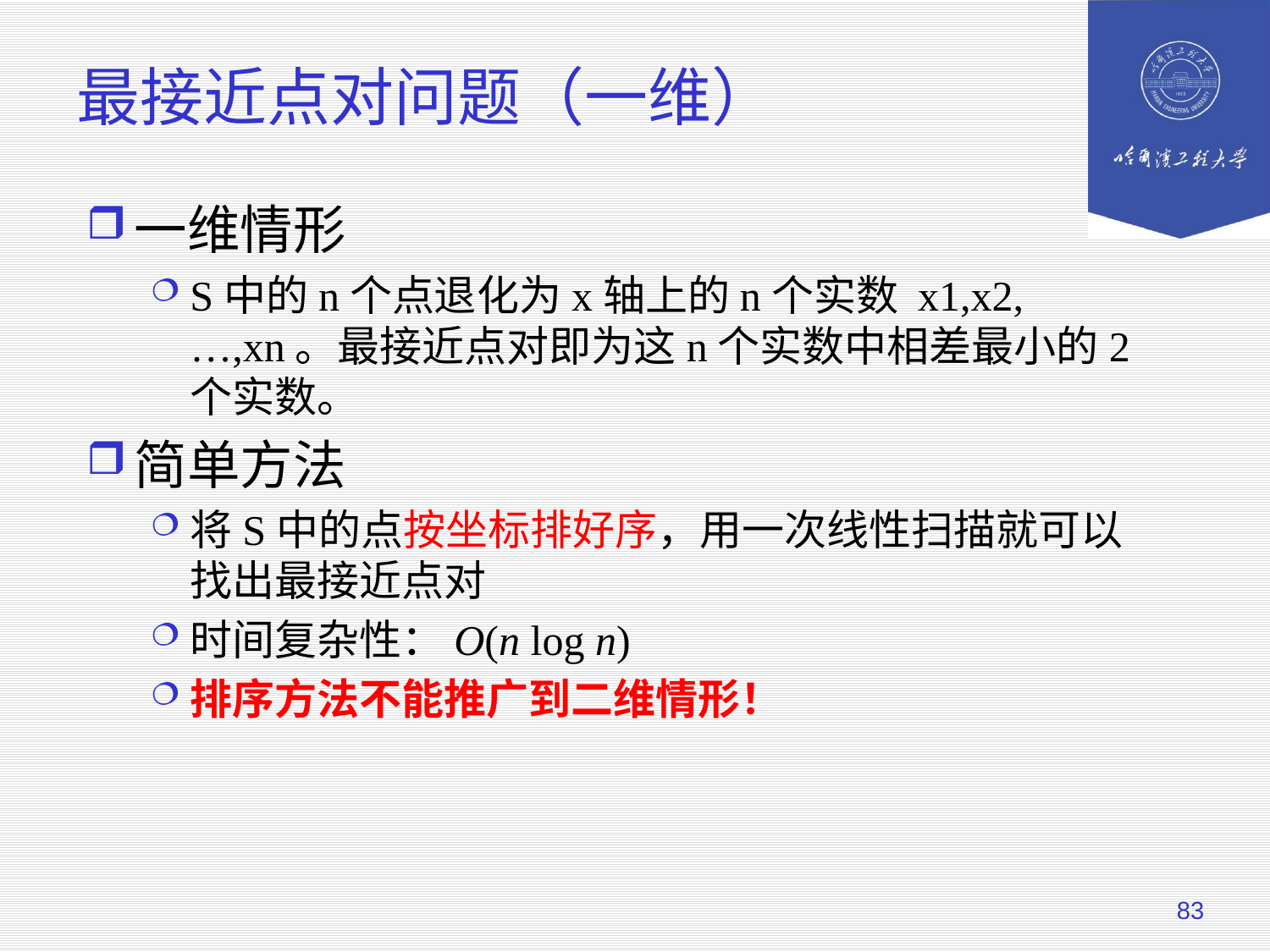

# 最接近点对问题（一维）
一维情形
S中的n个点退化为x轴上的n个实数 x1,x2,…,xn。最接近点对即为这n个实数中相差最小的2个实数。
简单方法
将S中的点按坐标排好序，用一次线性扫描就可以找出最接近点对
时间复杂性：O(n log n)
排序方法不能推广到二维情形！
83